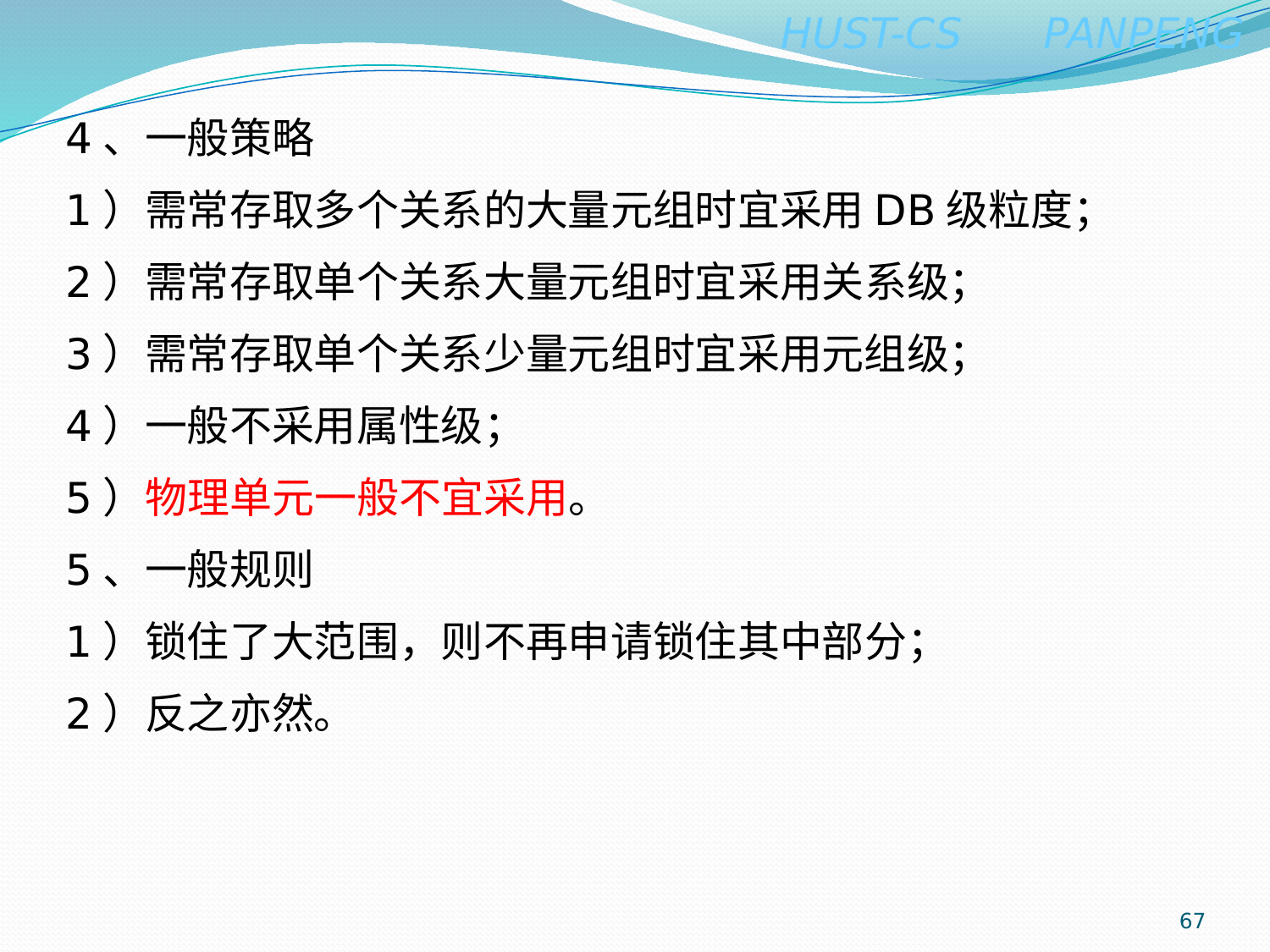

4、一般策略
1）需常存取多个关系的大量元组时宜采用DB级粒度；
2）需常存取单个关系大量元组时宜采用关系级；
3）需常存取单个关系少量元组时宜采用元组级；
4）一般不采用属性级；
5）物理单元一般不宜采用。
5、一般规则
1）锁住了大范围，则不再申请锁住其中部分；
2）反之亦然。

67